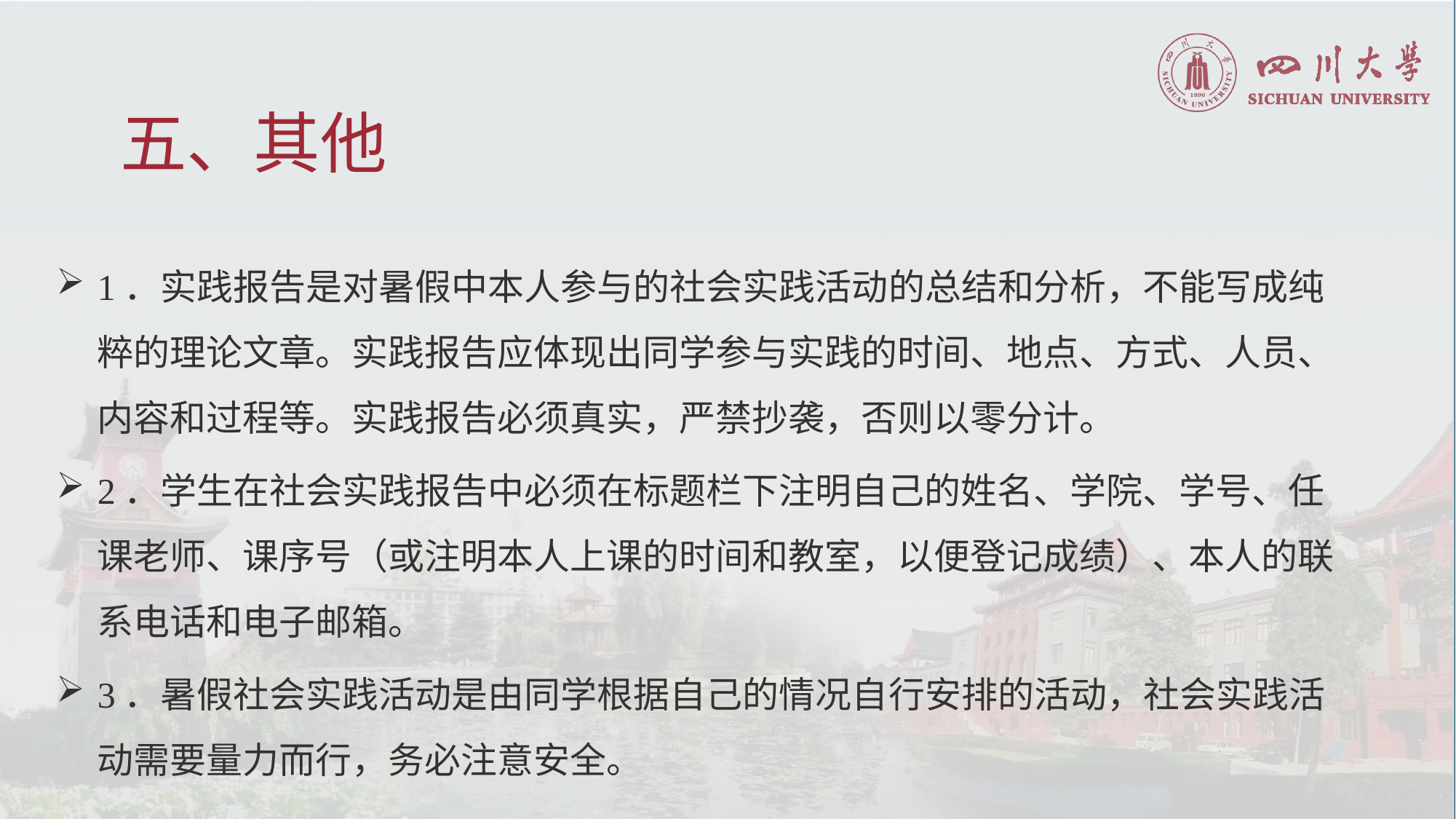

# 五、其他
1．实践报告是对暑假中本人参与的社会实践活动的总结和分析，不能写成纯粹的理论文章。实践报告应体现出同学参与实践的时间、地点、方式、人员、内容和过程等。实践报告必须真实，严禁抄袭，否则以零分计。
2．学生在社会实践报告中必须在标题栏下注明自己的姓名、学院、学号、任课老师、课序号（或注明本人上课的时间和教室，以便登记成绩）、本人的联系电话和电子邮箱。
3．暑假社会实践活动是由同学根据自己的情况自行安排的活动，社会实践活动需要量力而行，务必注意安全。